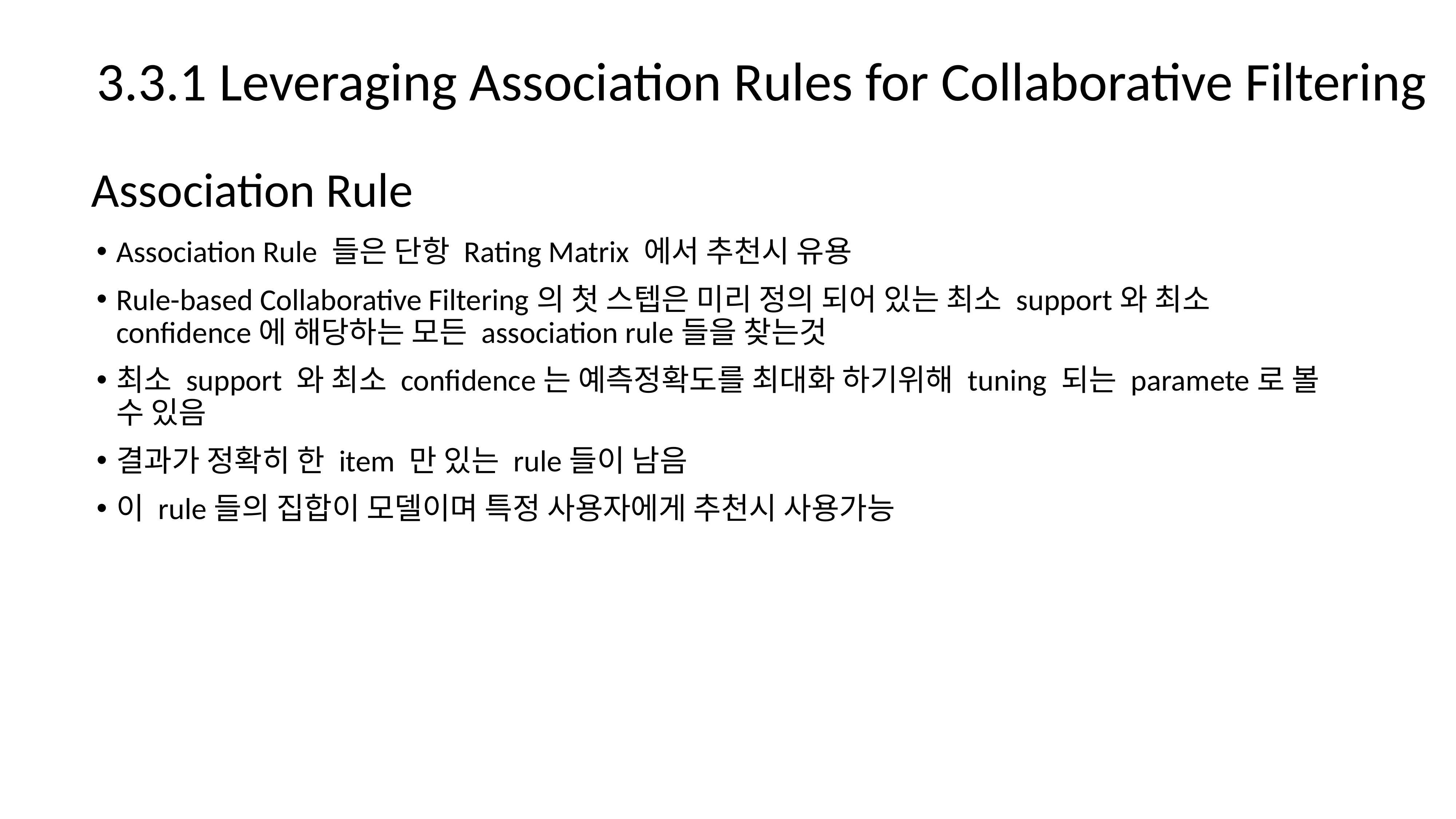

3.3.1 Leveraging Association Rules for Collaborative Filtering
Association Rule
Association Rule 들은 단항 Rating Matrix 에서 추천시 유용
Rule-based Collaborative Filtering의 첫 스텝은 미리 정의 되어 있는 최소 support와 최소 confidence에 해당하는 모든 association rule들을 찾는것
최소 support 와 최소 confidence는 예측정확도를 최대화 하기위해 tuning 되는 paramete로 볼 수 있음
결과가 정확히 한 item 만 있는 rule들이 남음
이 rule들의 집합이 모델이며 특정 사용자에게 추천시 사용가능